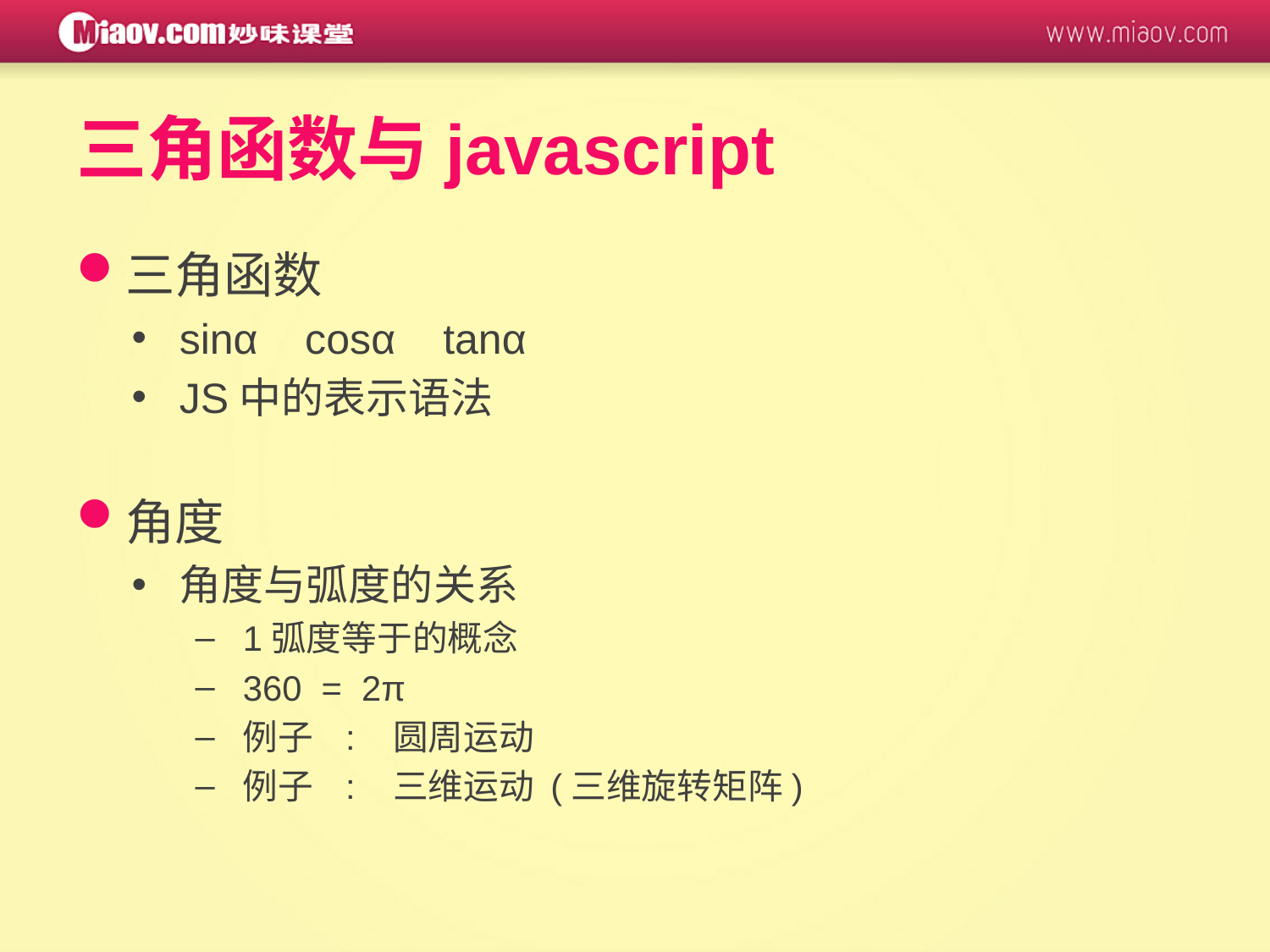

# 三角函数与javascript
三角函数
sinα    cosα    tanα
JS中的表示语法

角度
角度与弧度的关系
1弧度等于的概念
360  =  2π
例子   :   圆周运动
例子   :   三维运动 (三维旋转矩阵)